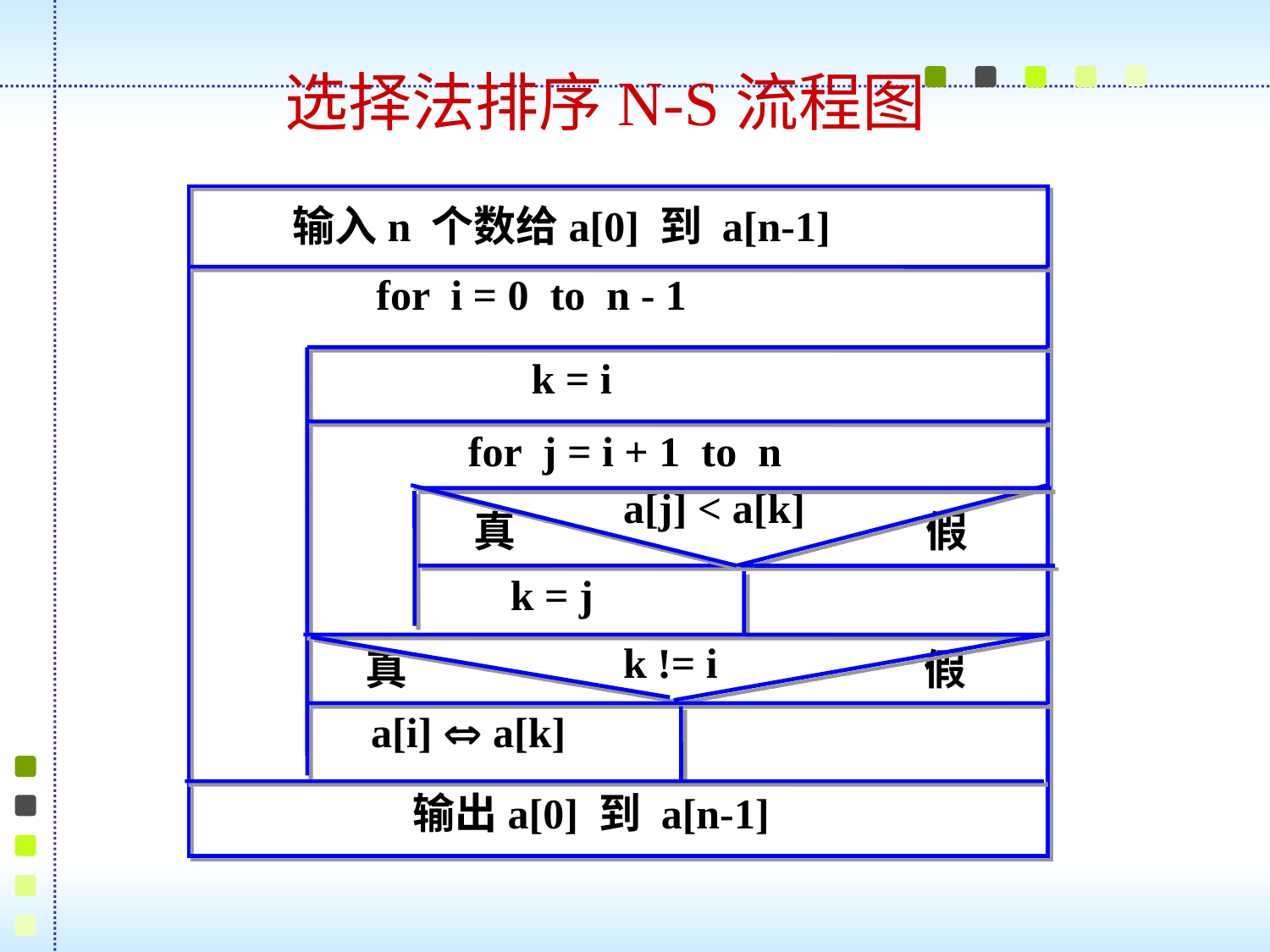

选择法排序N-S流程图

输入n 个数给a[0] 到 a[n-1]
for  i = 0  to  n - 1
k = i
for  j = i + 1  to  n
a[j] < a[k]
真
假
k = j
k != i
真
假
a[i] ⇔ a[k]
输出a[0] 到 a[n-1]